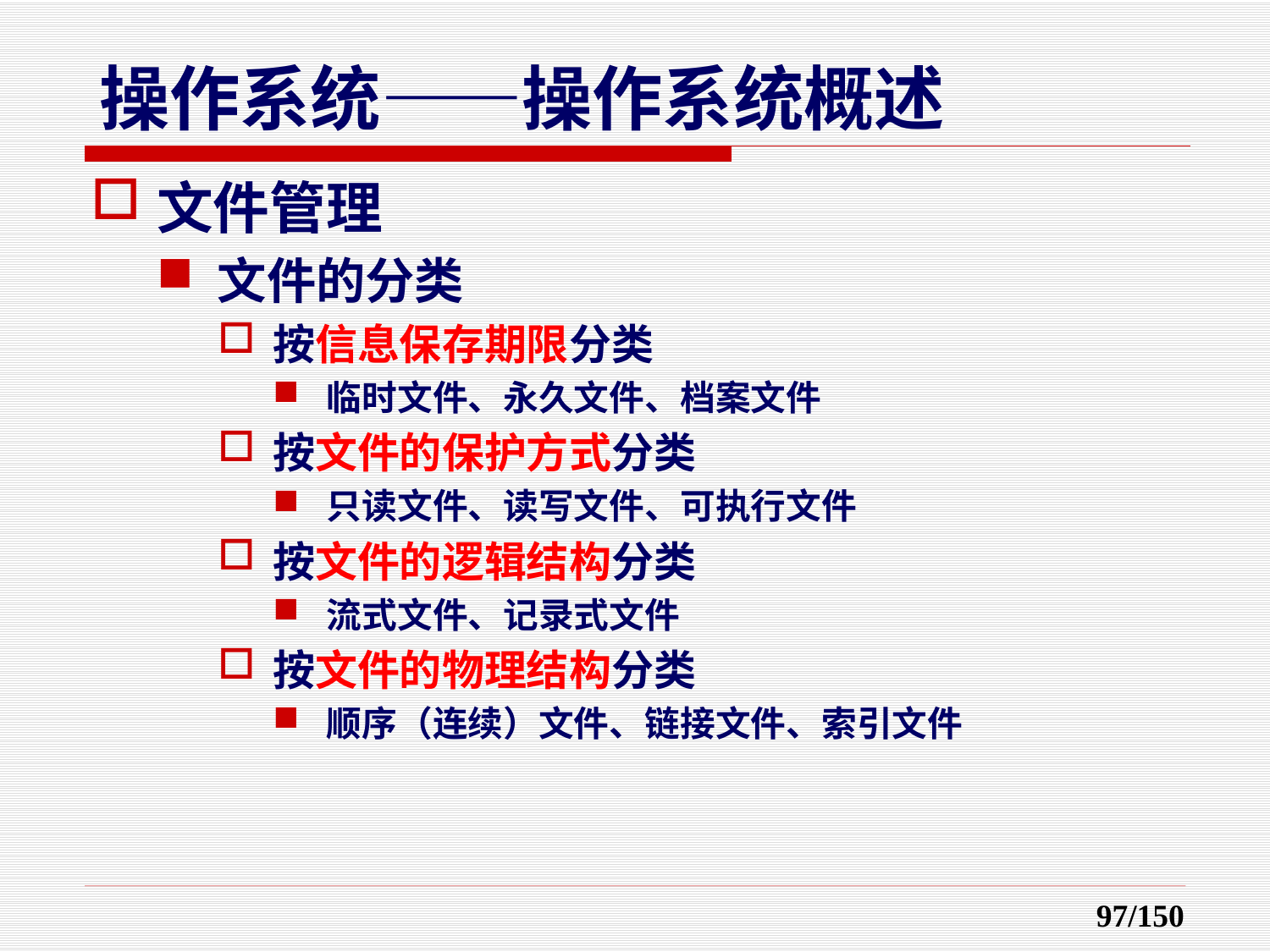

文件管理
文件的分类
按信息保存期限分类
临时文件、永久文件、档案文件
按文件的保护方式分类
只读文件、读写文件、可执行文件
按文件的逻辑结构分类
流式文件、记录式文件
按文件的物理结构分类
顺序（连续）文件、链接文件、索引文件